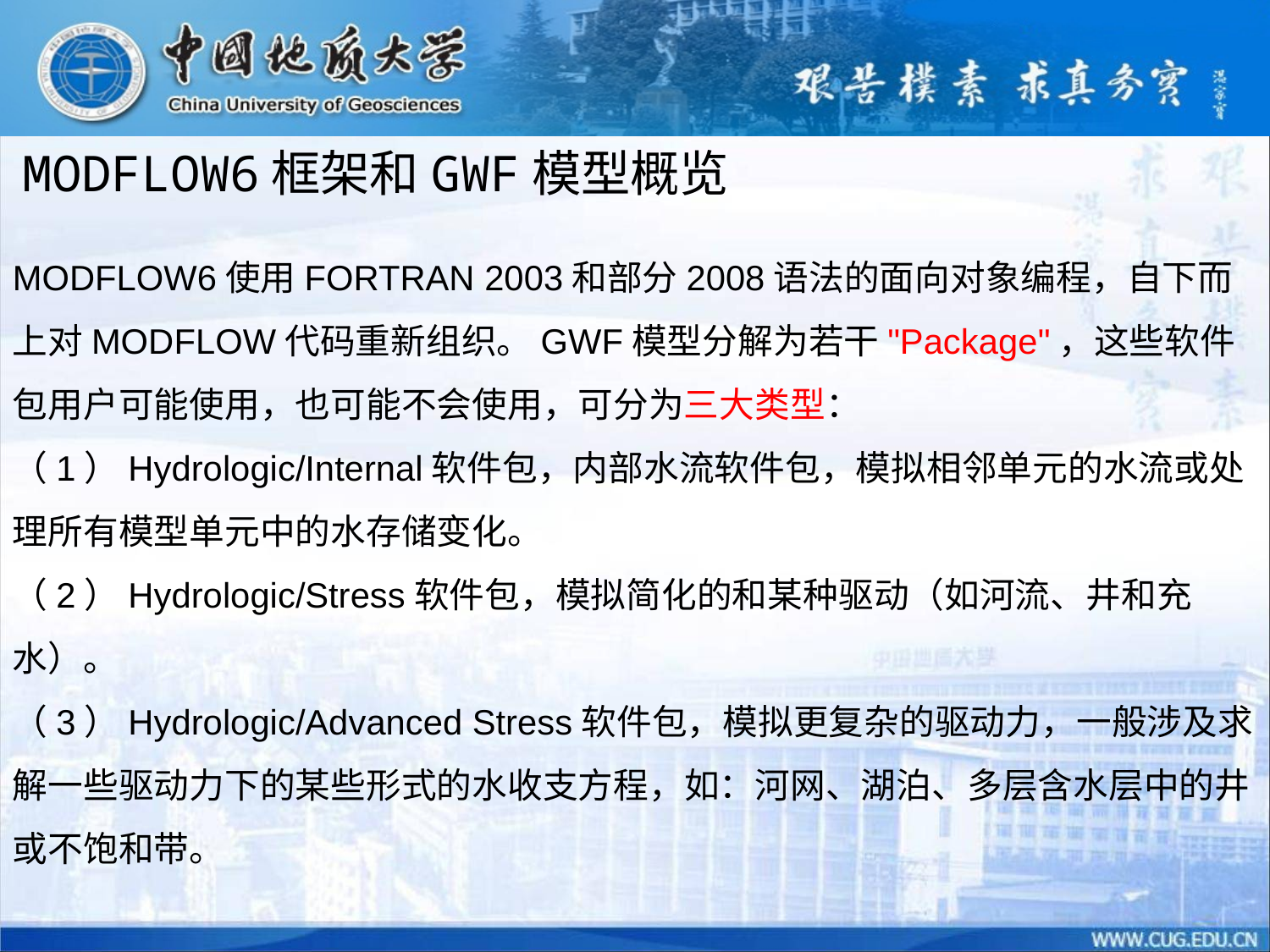

MODFLOW6框架和GWF模型概览
MODFLOW6使用FORTRAN 2003和部分2008语法的面向对象编程，自下而上对MODFLOW代码重新组织。GWF模型分解为若干"Package"，这些软件包用户可能使用，也可能不会使用，可分为三大类型：
（1）Hydrologic/Internal软件包，内部水流软件包，模拟相邻单元的水流或处理所有模型单元中的水存储变化。
（2）Hydrologic/Stress软件包，模拟简化的和某种驱动（如河流、井和充水）。
（3）Hydrologic/Advanced Stress软件包，模拟更复杂的驱动力，一般涉及求解一些驱动力下的某些形式的水收支方程，如：河网、湖泊、多层含水层中的井或不饱和带。